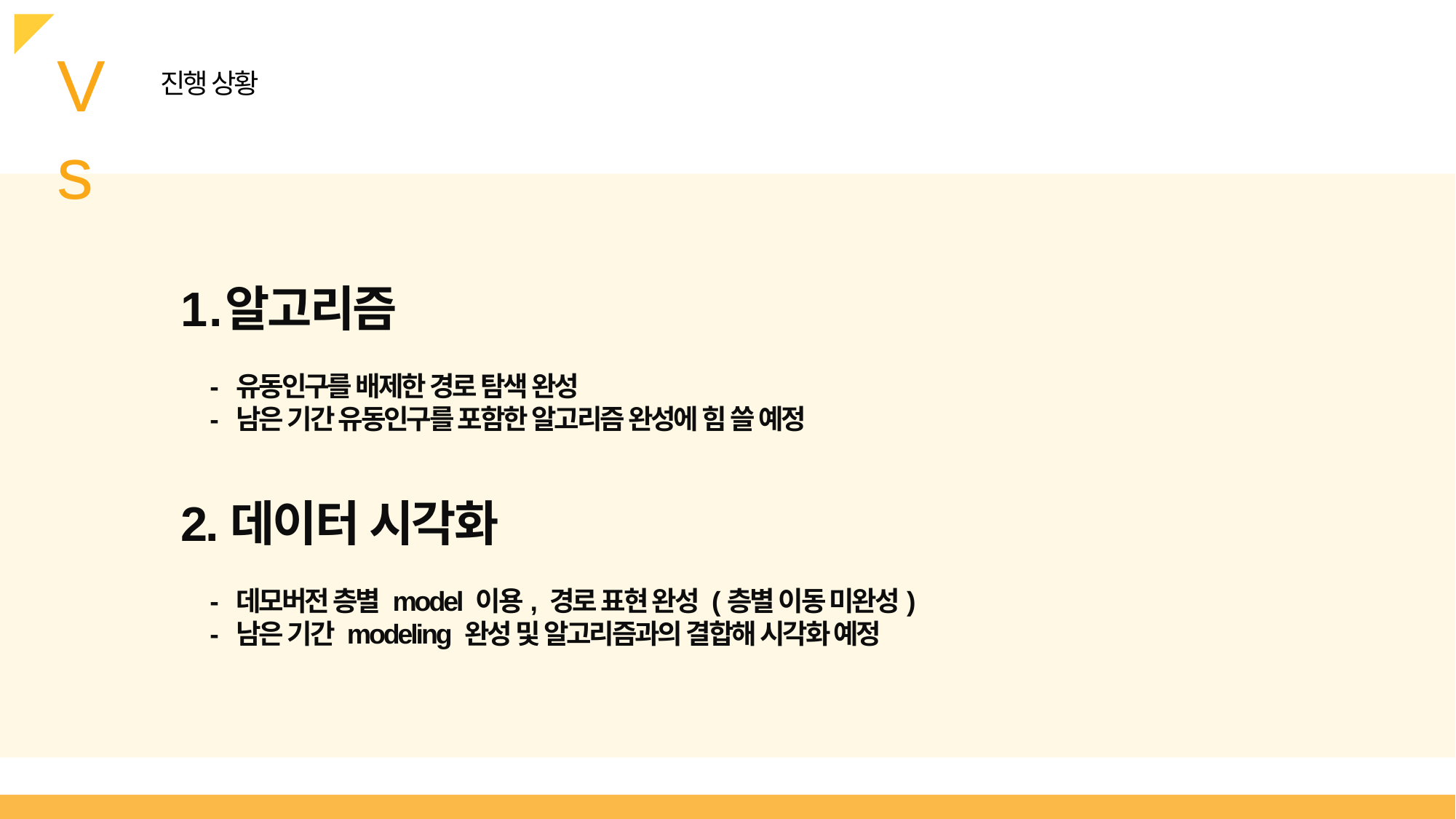

Vs
진행 상황

알고리즘

     -  유동인구를 배제한 경로 탐색 완성
     -  남은 기간 유동인구를 포함한 알고리즘 완성에 힘 쓸 예정

2.데이터 시각화

     -  데모버전 층별 model 이용, 경로 표현 완성 (층별 이동 미완성)
     -  남은 기간 modeling 완성 및 알고리즘과의 결합해 시각화 예정